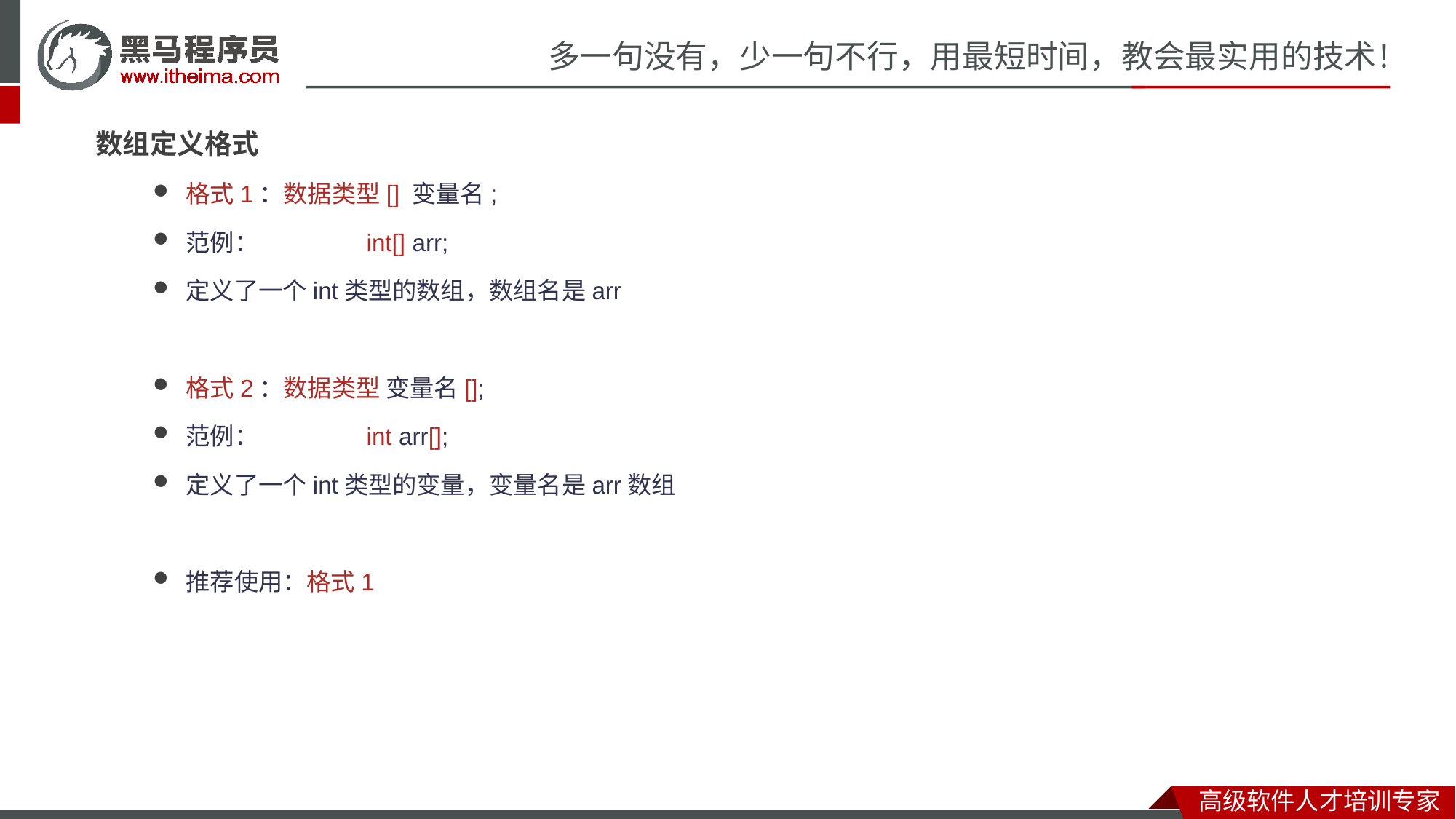

数组定义格式
格式1：数据类型[] 变量名;
范例：	            int[] arr;
定义了一个int类型的数组，数组名是arr

格式2：数据类型 变量名[];
范例：	            int arr[];
定义了一个int类型的变量，变量名是arr数组

推荐使用：格式1